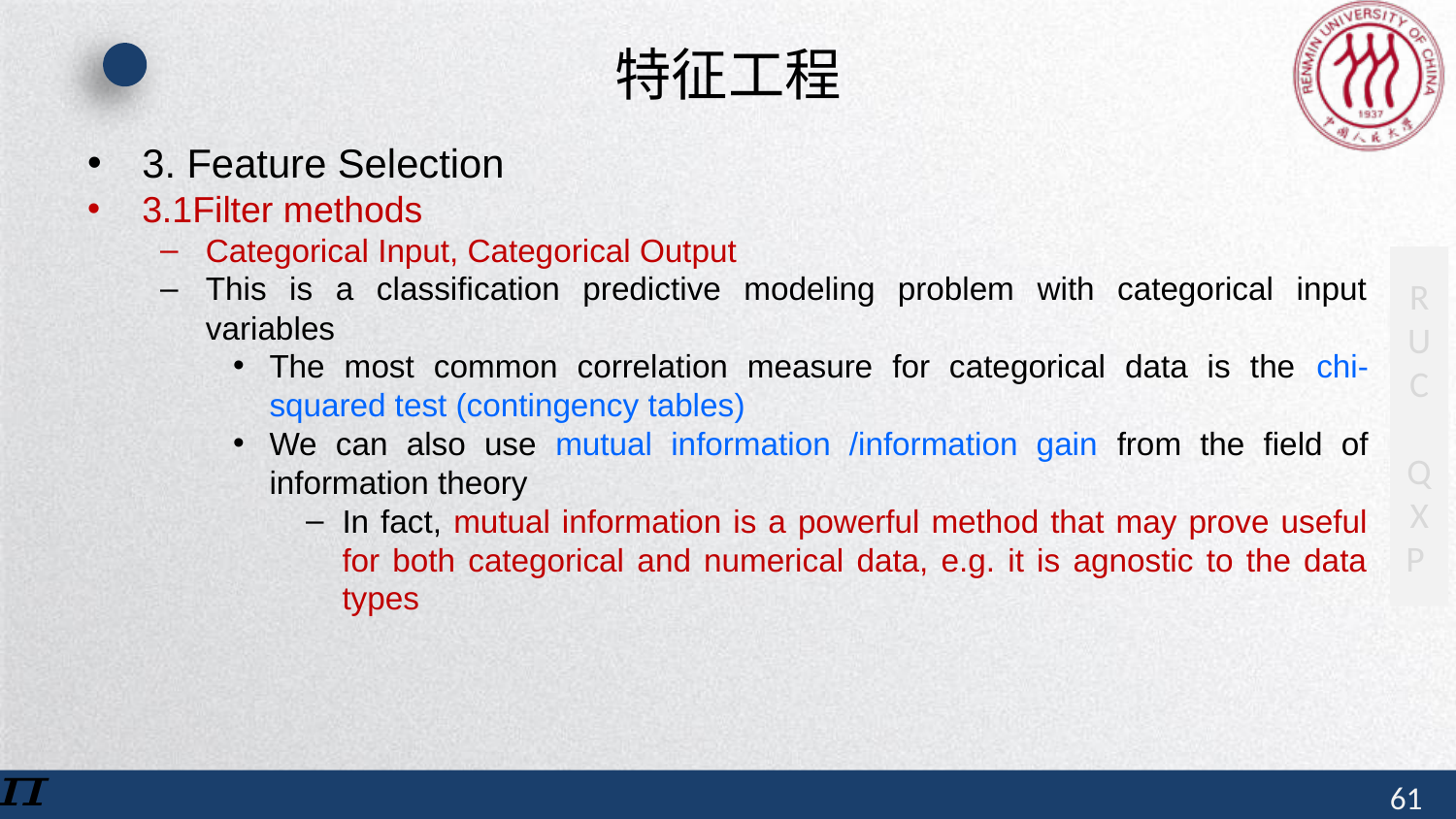

# 特征工程
3. Feature Selection
3.1Filter methods
Categorical Input, Categorical Output
This is a classification predictive modeling problem with categorical input variables
The most common correlation measure for categorical data is the chi-squared test (contingency tables)
We can also use mutual information /information gain from the field of information theory
In fact, mutual information is a powerful method that may prove useful for both categorical and numerical data, e.g. it is agnostic to the data types